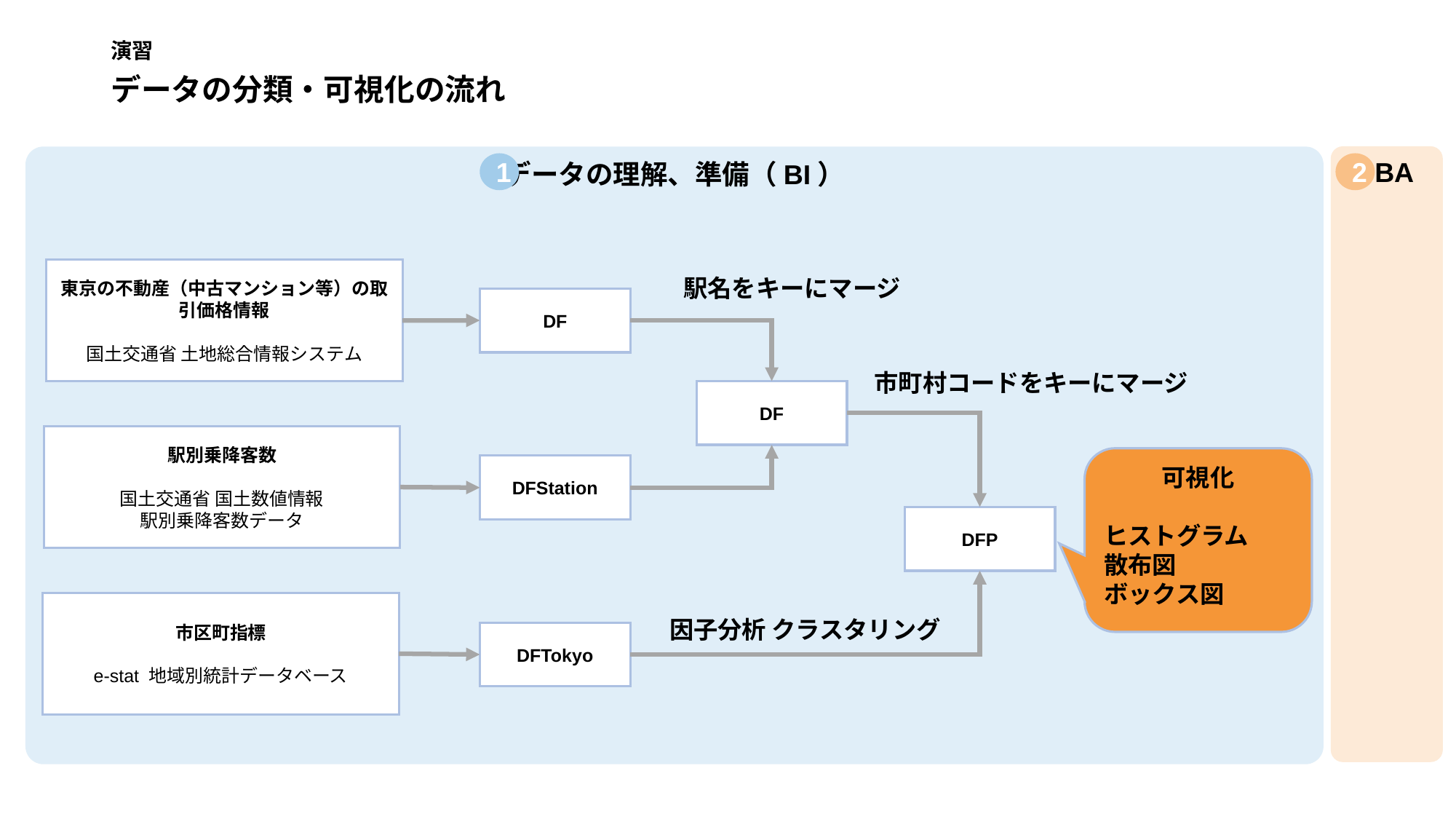

# 演習
データの分類・可視化の流れ
  BA
データの理解、準備（BI）
2
1
東京の不動産（中古マンション等）の取引価格情報

国土交通省 土地総合情報システム
駅名をキーにマージ
DF
市町村コードをキーにマージ
DF
駅別乗降客数

国土交通省 国土数値情報
駅別乗降客数データ
可視化

ヒストグラム
散布図
ボックス図

DFStation
DFP
市区町指標

e-stat 地域別統計データベース
因子分析 クラスタリング
DFTokyo